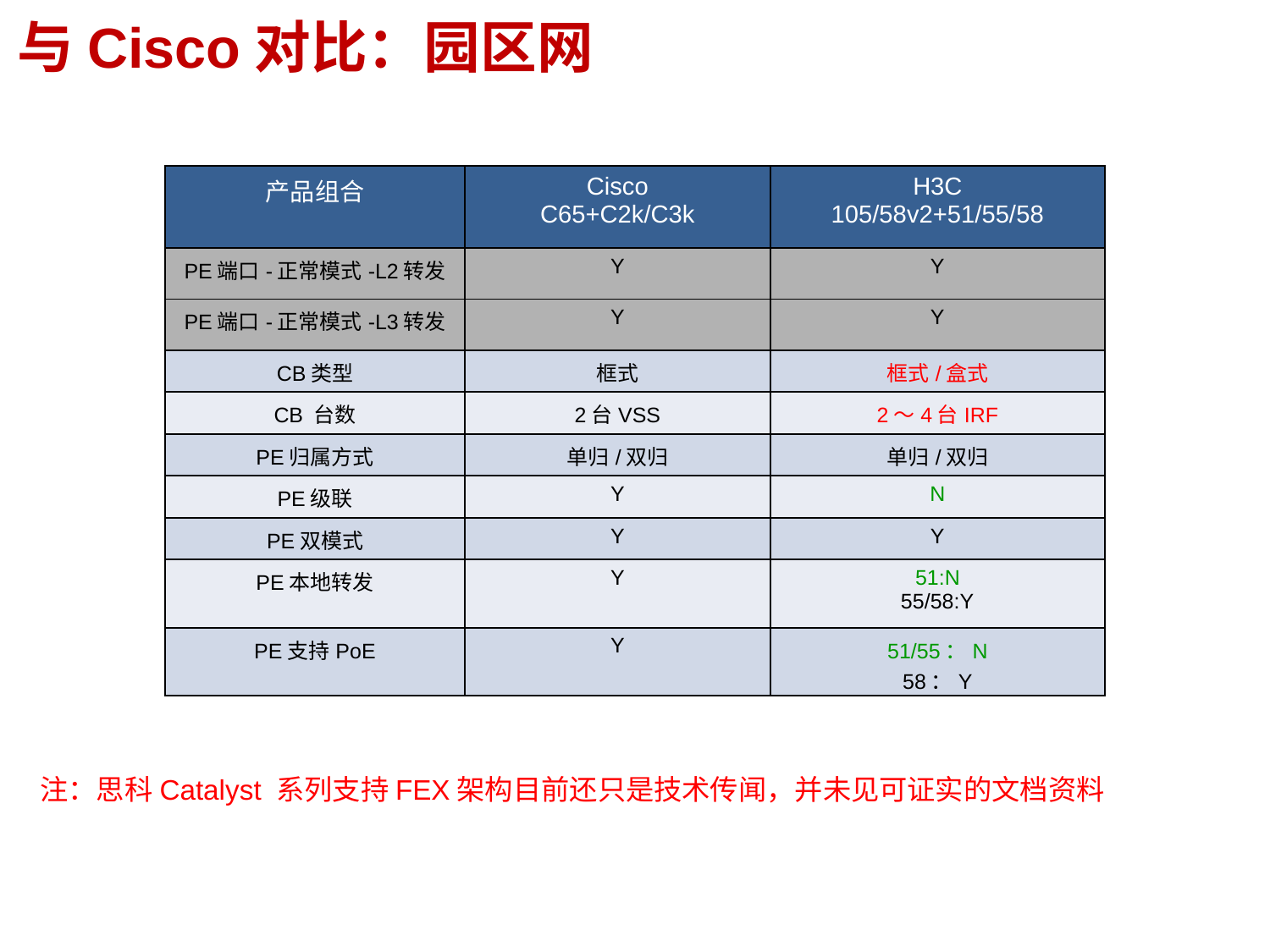

与Cisco对比：园区网
| 产品组合 | Cisco C65+C2k/C3k | H3C 105/58v2+51/55/58 |
| --- | --- | --- |
| PE端口-正常模式-L2转发 | Y | Y |
| PE端口-正常模式-L3转发 | Y | Y |
| CB类型 | 框式 | 框式/盒式 |
| CB 台数 | 2台VSS | 2～4台IRF |
| PE归属方式 | 单归/双归 | 单归/双归 |
| PE级联 | Y | N |
| PE双模式 | Y | Y |
| PE本地转发 | Y | 51:N 55/58:Y |
| PE支持PoE | Y | 51/55：N 58：Y |
注：思科Catalyst 系列支持FEX架构目前还只是技术传闻，并未见可证实的文档资料